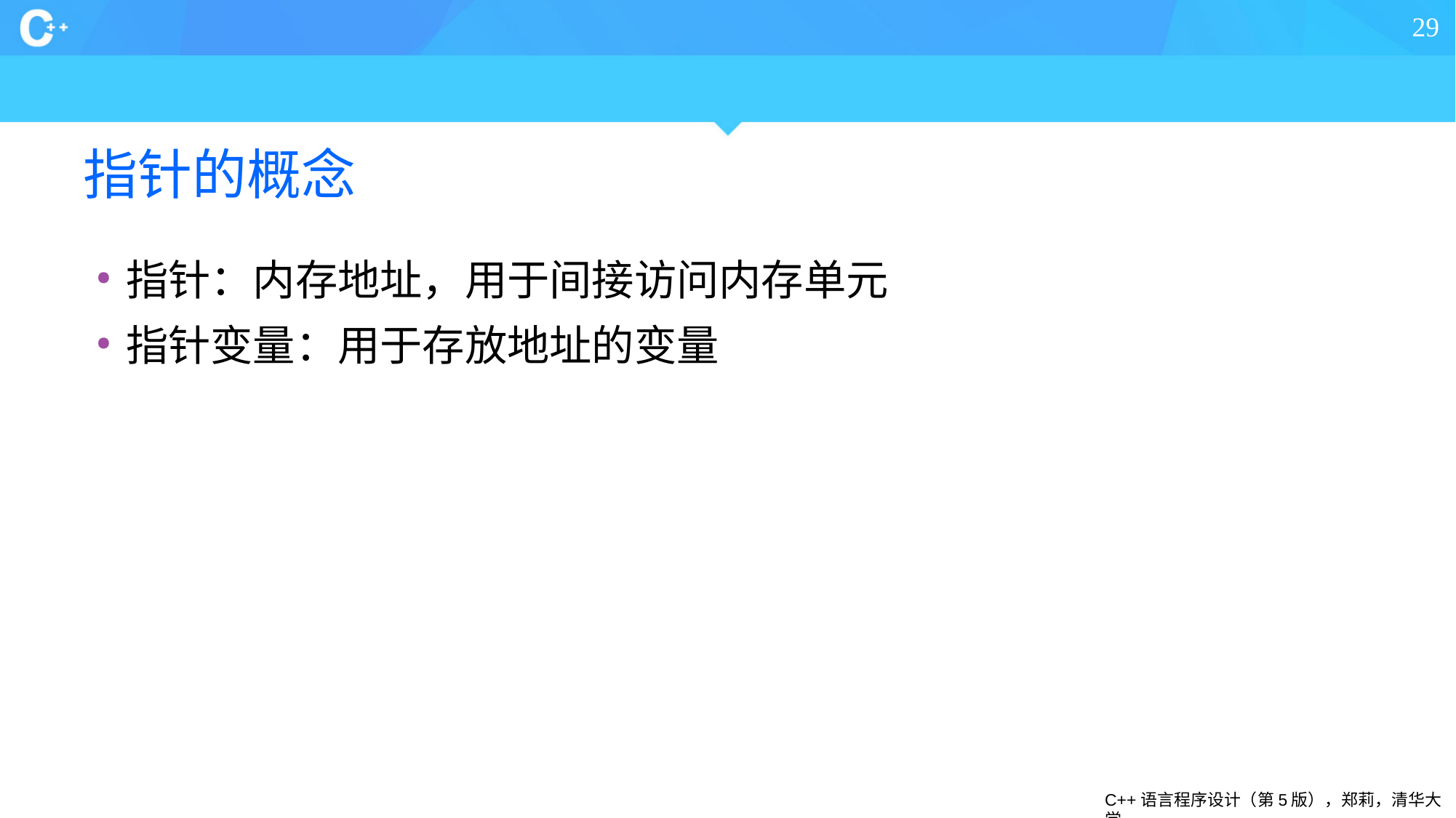

29
# 指针的概念
指针：内存地址，用于间接访问内存单元
指针变量：用于存放地址的变量